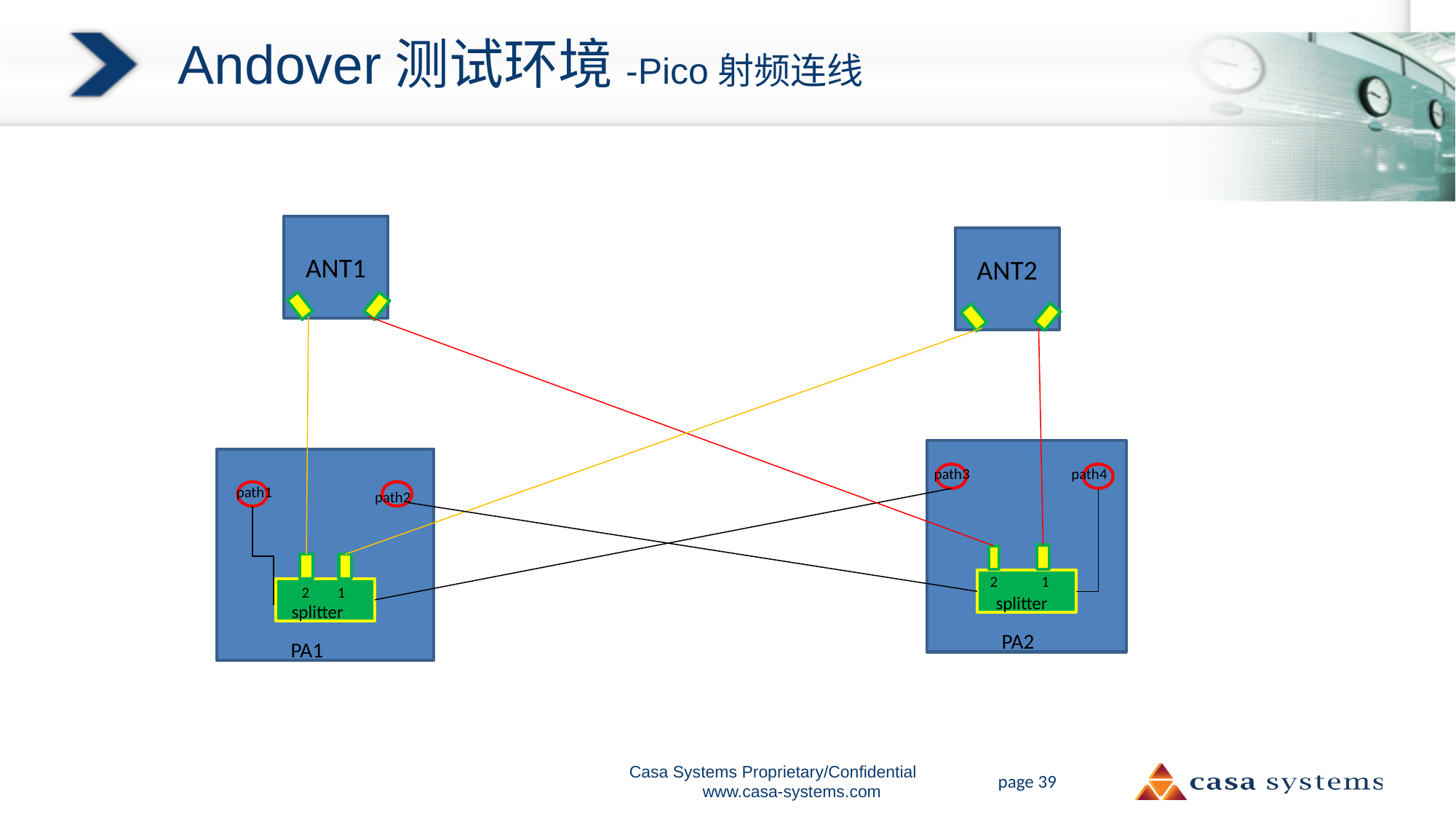

# Andover测试环境-Pico射频连线

ANT1
ANT2

path3
path4

path1

path2

2
1

2
1

splitter
splitter
PA2
PA1
Casa Systems Proprietary/Confidential            www.casa-systems.com
page 39